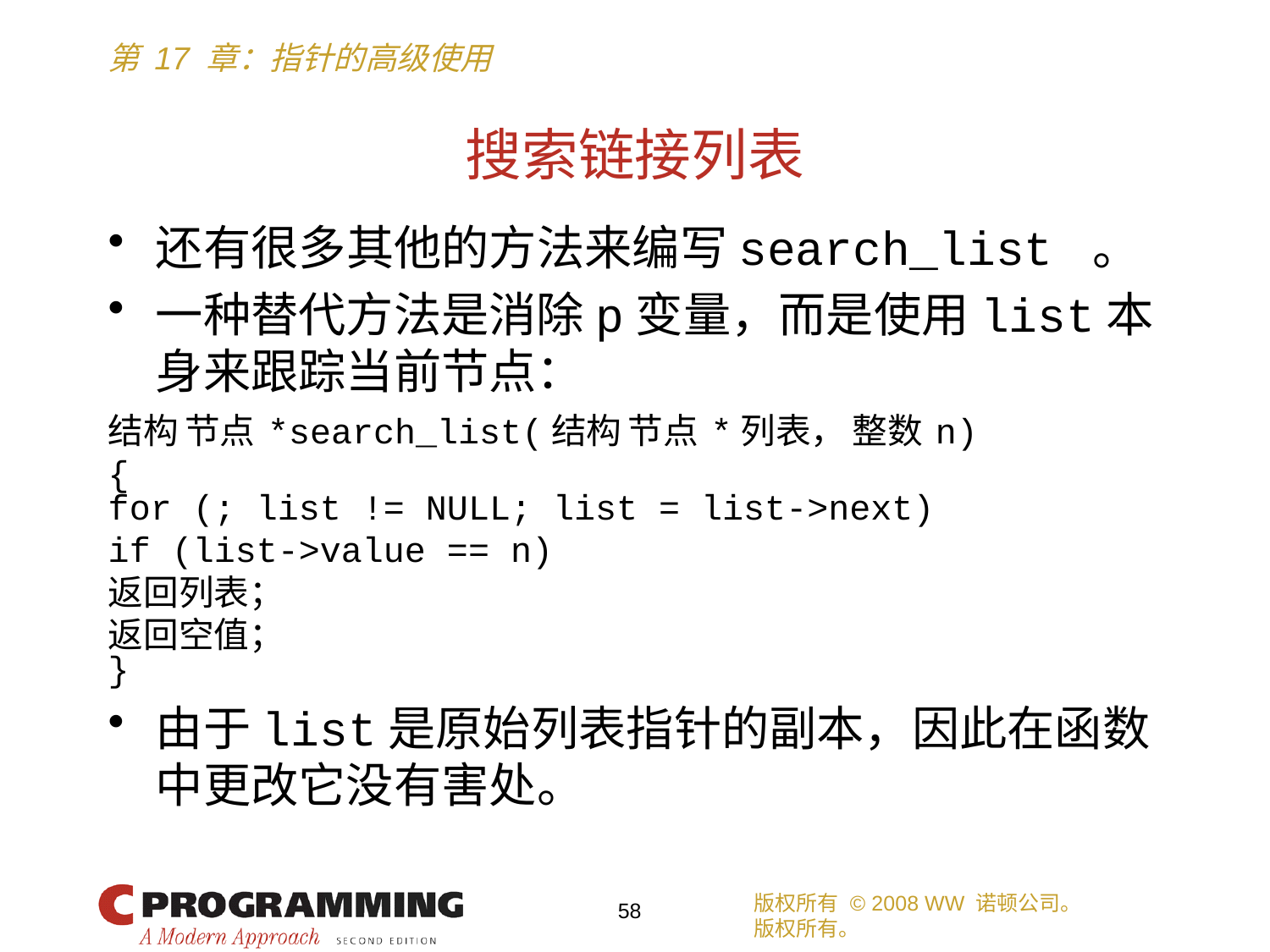

# 搜索链接列表
还有很多其他的方法来编写search_list 。
一种替代方法是消除p变量，而是使用list本身来跟踪当前节点：
结构 节点 *search_list(结构 节点 *列表， 整数 n)
{
for (; list != NULL; list = list->next)
if (list->value == n)
返回列表；
返回空值；
}
由于list是原始列表指针的副本，因此在函数中更改它没有害处。
版权所有 © 2008 WW 诺顿公司。
版权所有。
58